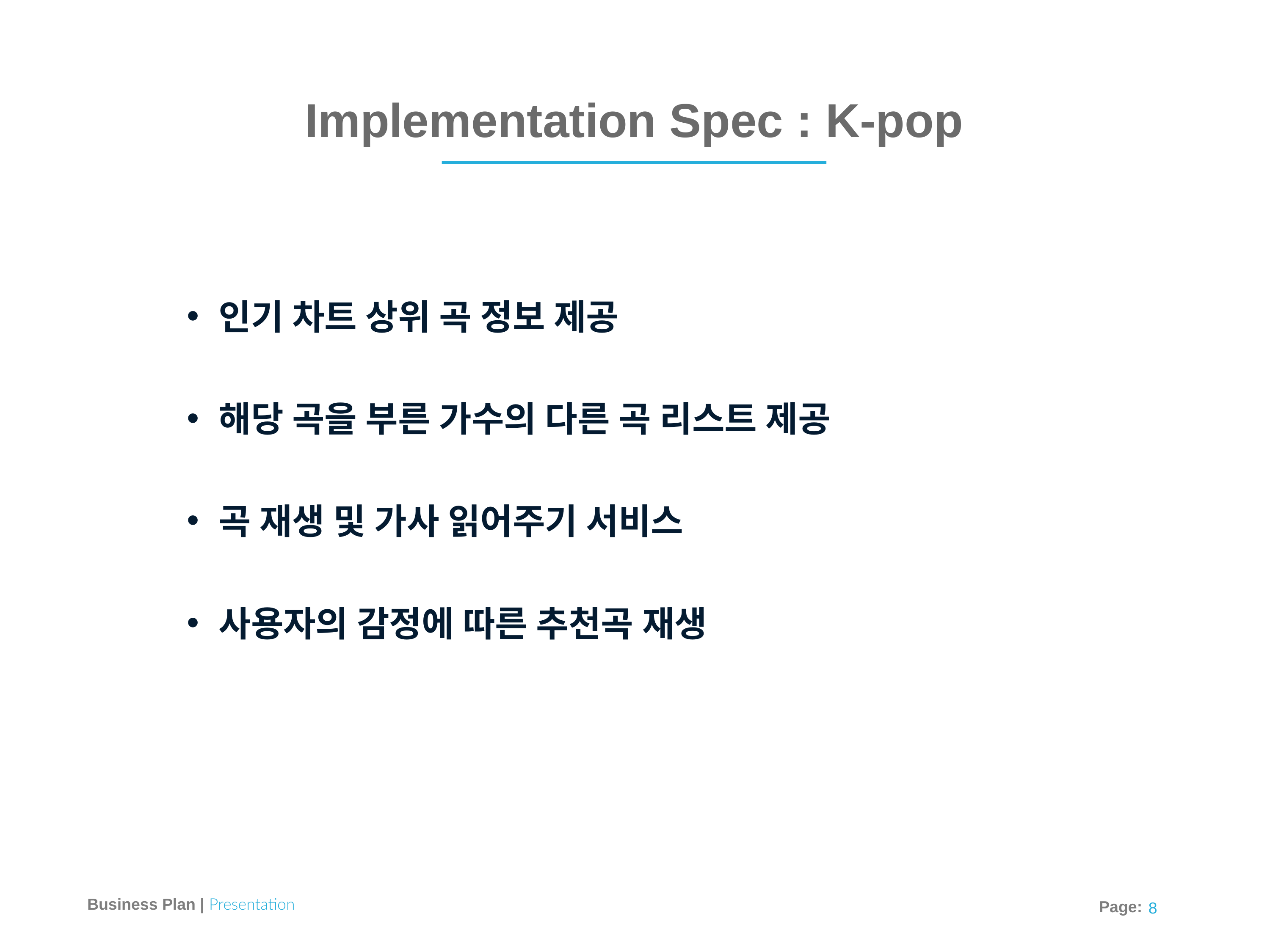

Implementation Spec : K-pop

인기 차트 상위 곡 정보 제공
해당 곡을 부른 가수의 다른 곡 리스트 제공
곡 재생 및 가사 읽어주기 서비스
사용자의 감정에 따른 추천곡 재생